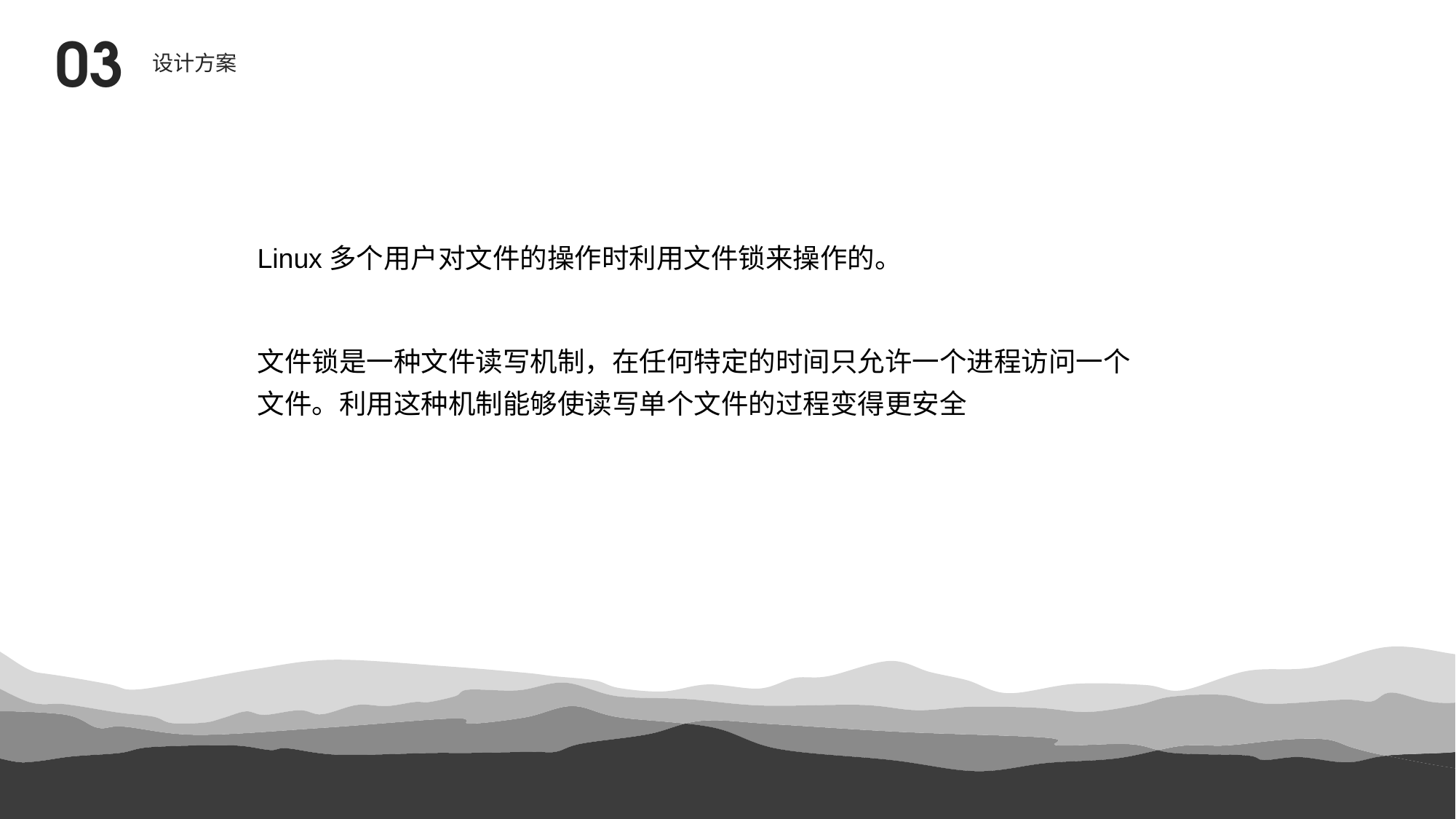

03
设计方案
Linux多个用户对文件的操作时利用文件锁来操作的。

文件锁是一种文件读写机制，在任何特定的时间只允许一个进程访问一个文件。利用这种机制能够使读写单个文件的过程变得更安全